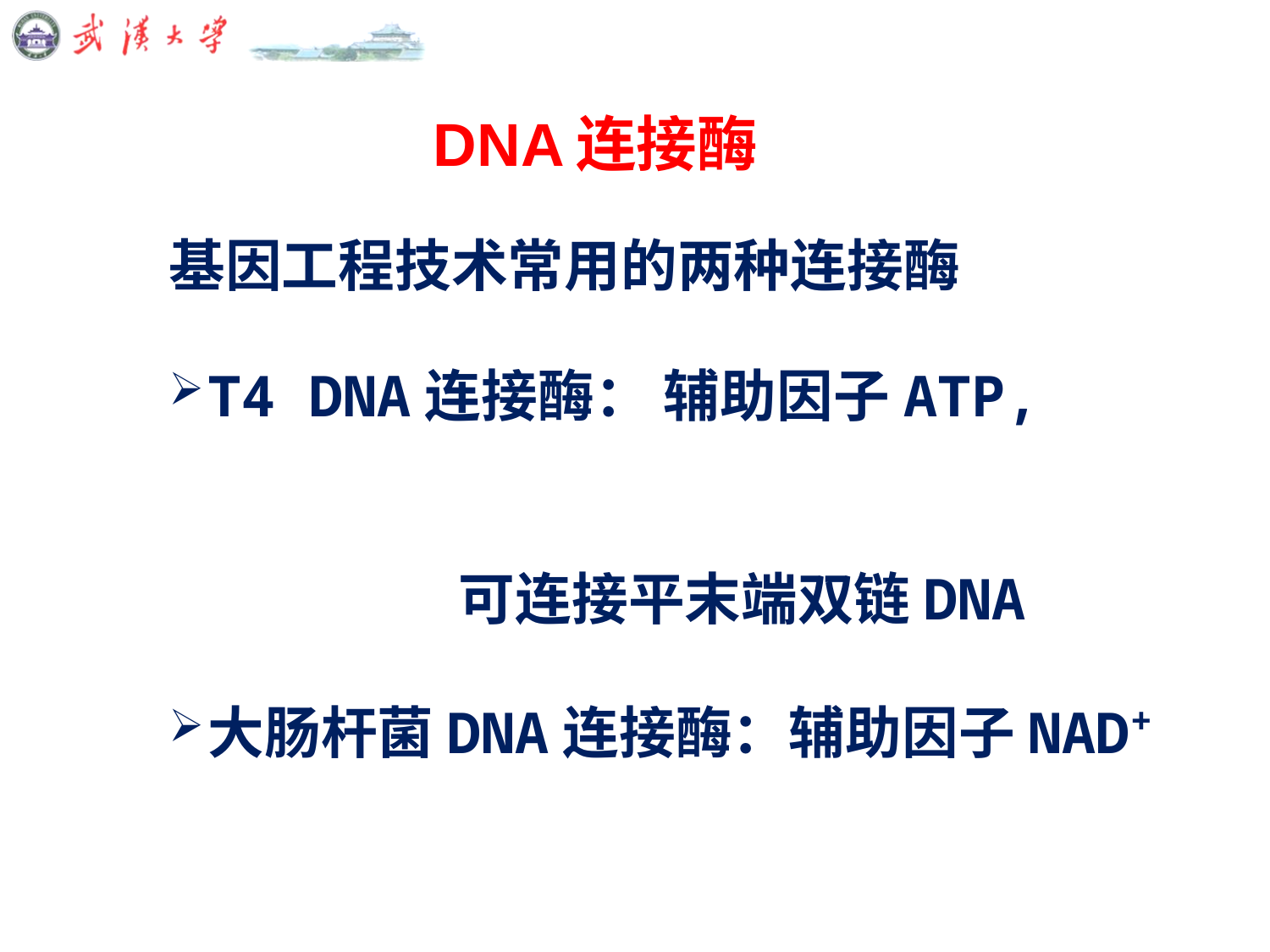

# DNA连接酶
基因工程技术常用的两种连接酶
T4 DNA连接酶： 辅助因子ATP,                                         可连接平末端双链DNA
大肠杆菌DNA连接酶：辅助因子NAD+